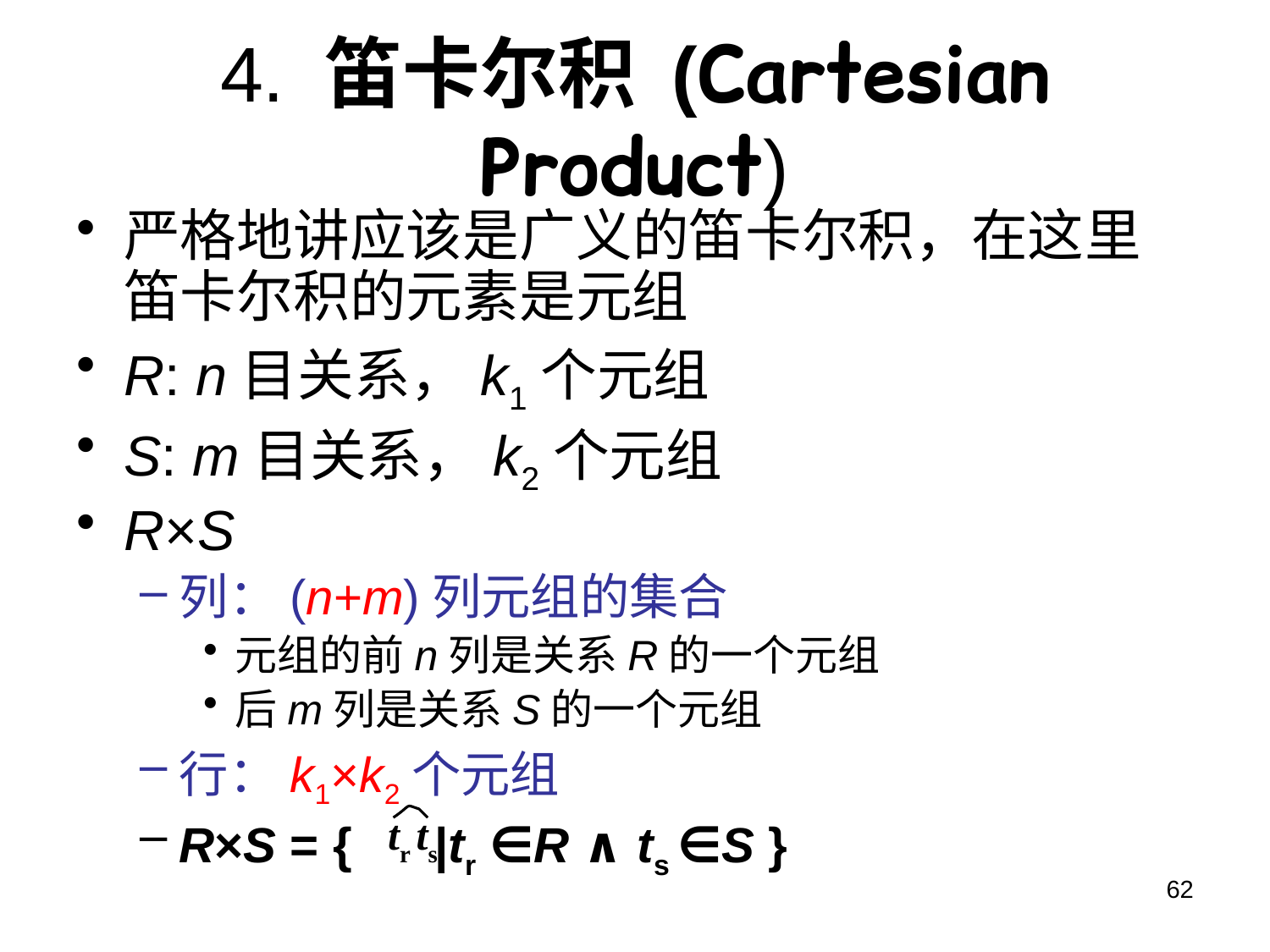

# 4. 笛卡尔积 (Cartesian Product)
严格地讲应该是广义的笛卡尔积，在这里笛卡尔积的元素是元组
R: n目关系，k1个元组
S: m目关系，k2个元组
R×S
列：(n+m)列元组的集合
元组的前n列是关系R的一个元组
后m列是关系S的一个元组
行：k1×k2个元组
R×S = {      |tr ∈R ∧ ts ∈S }

tr ts
62